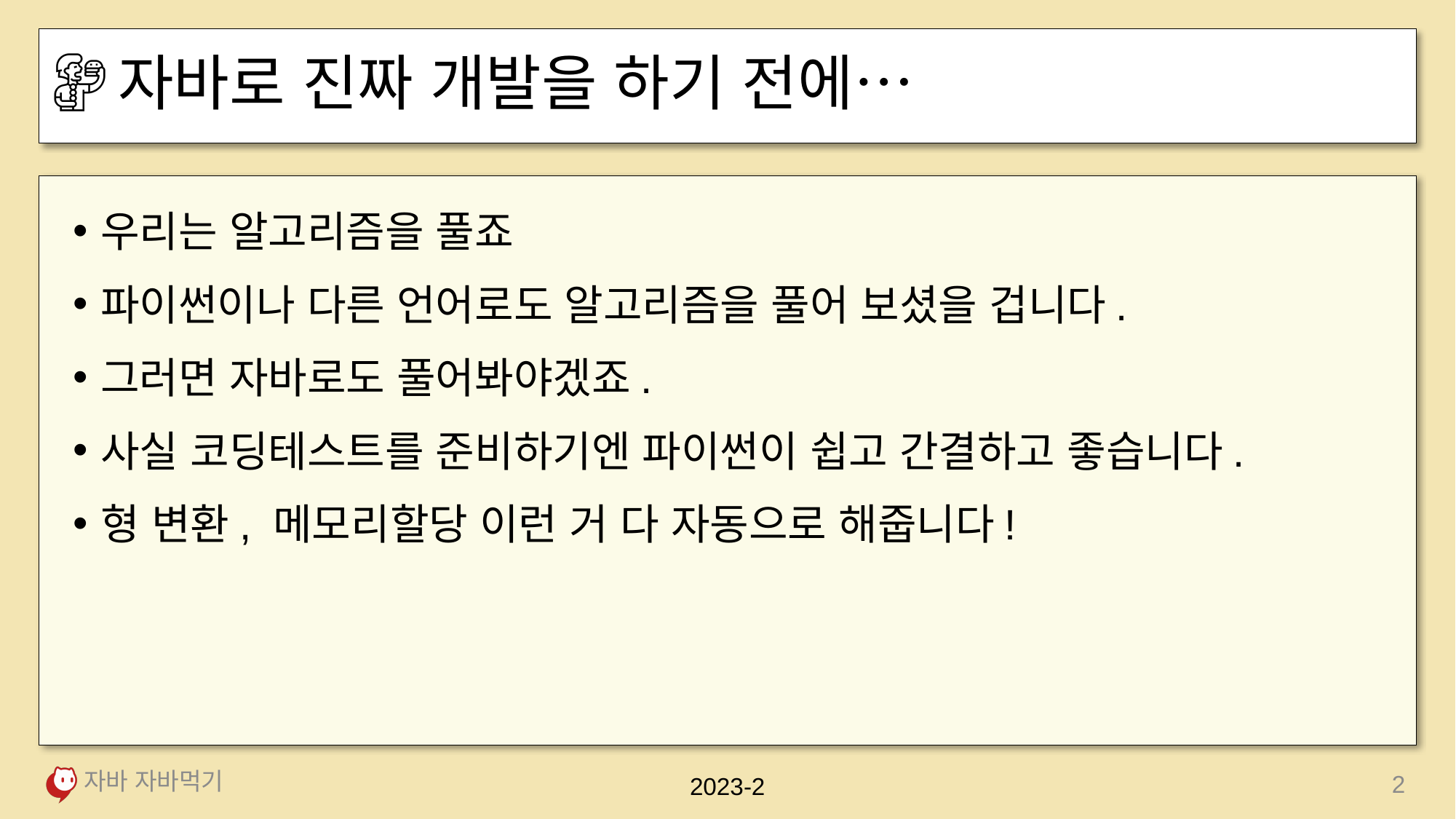

# 자바로 진짜 개발을 하기 전에…
우리는 알고리즘을 풀죠
파이썬이나 다른 언어로도 알고리즘을 풀어 보셨을 겁니다.
그러면 자바로도 풀어봐야겠죠.
사실 코딩테스트를 준비하기엔 파이썬이 쉽고 간결하고 좋습니다.
형 변환, 메모리할당 이런 거 다 자동으로 해줍니다!

자바 자바먹기
2